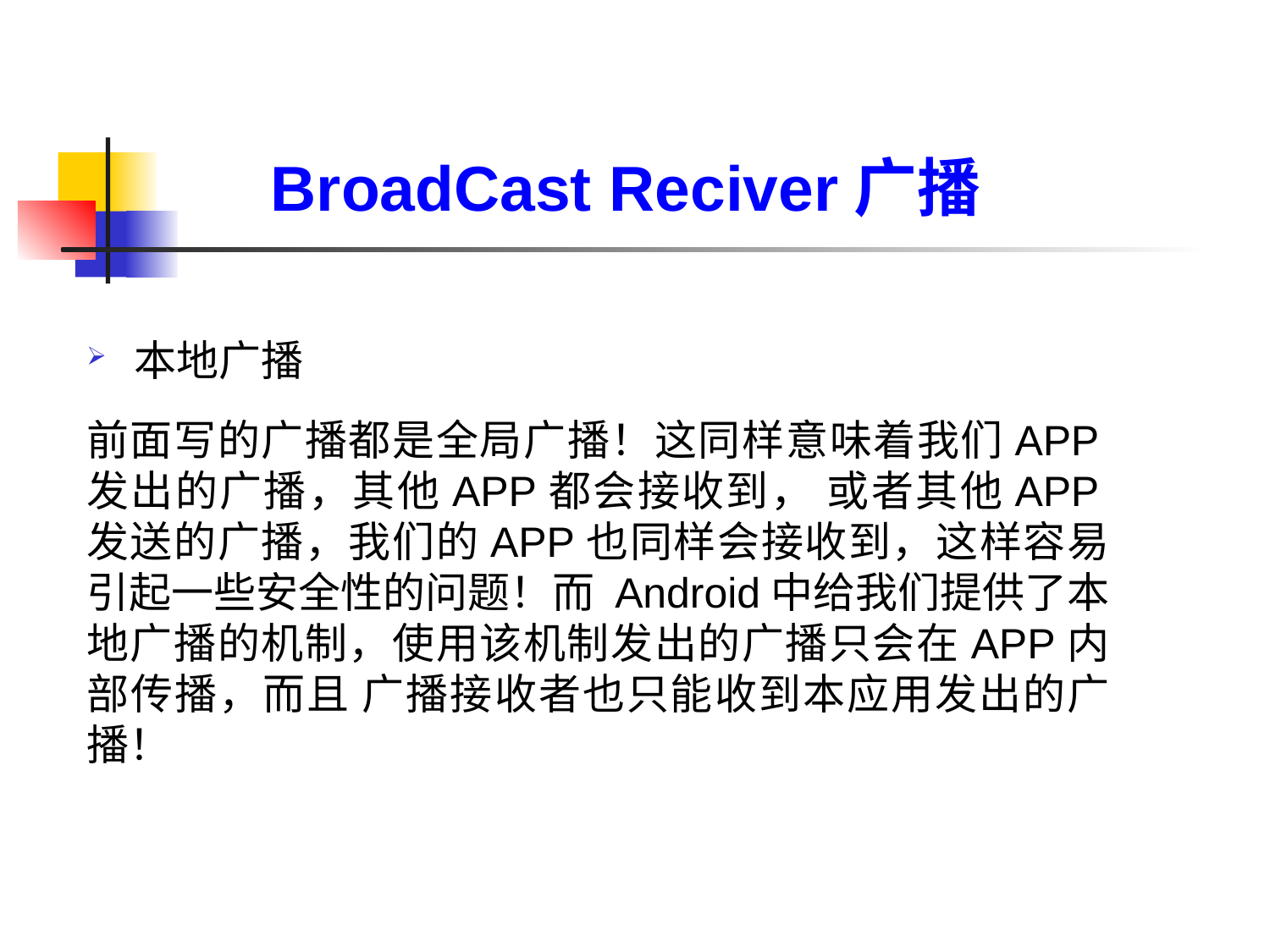

BroadCast Reciver广播
本地广播
前面写的广播都是全局广播！这同样意味着我们APP发出的广播，其他APP都会接收到， 或者其他APP发送的广播，我们的APP也同样会接收到，这样容易引起一些安全性的问题！而 Android中给我们提供了本地广播的机制，使用该机制发出的广播只会在APP内部传播，而且 广播接收者也只能收到本应用发出的广播！